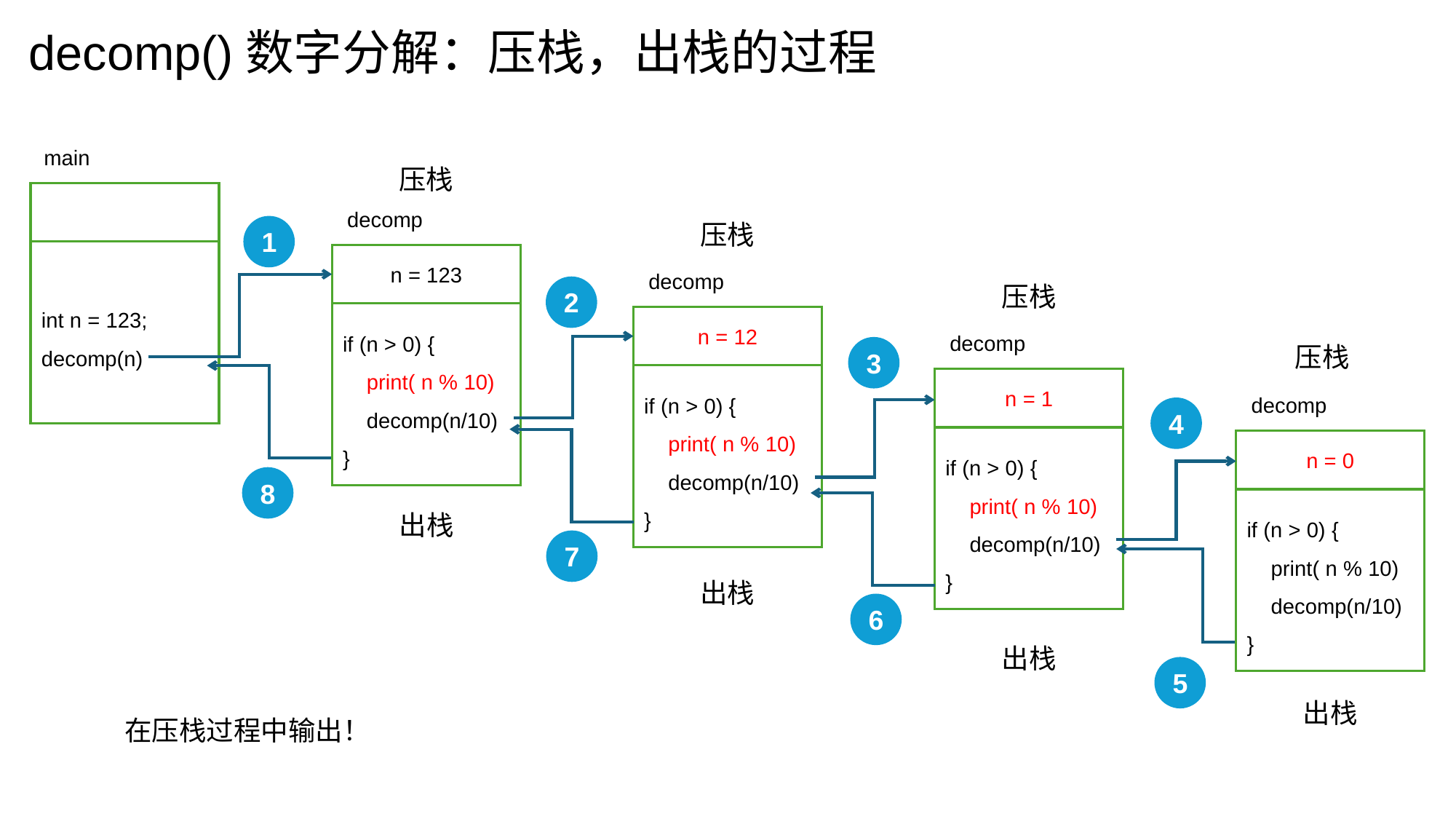

decomp()数字分解：压栈，出栈的过程
main

int n = 123;
decomp(n)
压栈
decomp
n = 123
if (n > 0) {
    print( n % 10)
    decomp(n/10)
}
压栈
1
decomp
n = 12
if (n > 0) {
    print( n % 10)
    decomp(n/10)
}
压栈
2
decomp
n = 1
if (n > 0) {
    print( n % 10)
    decomp(n/10)
}
压栈
3
decomp
n = 0
if (n > 0) {
    print( n % 10)
    decomp(n/10)
}
4
8
出栈
7
出栈
6
出栈
5
出栈
在压栈过程中输出！